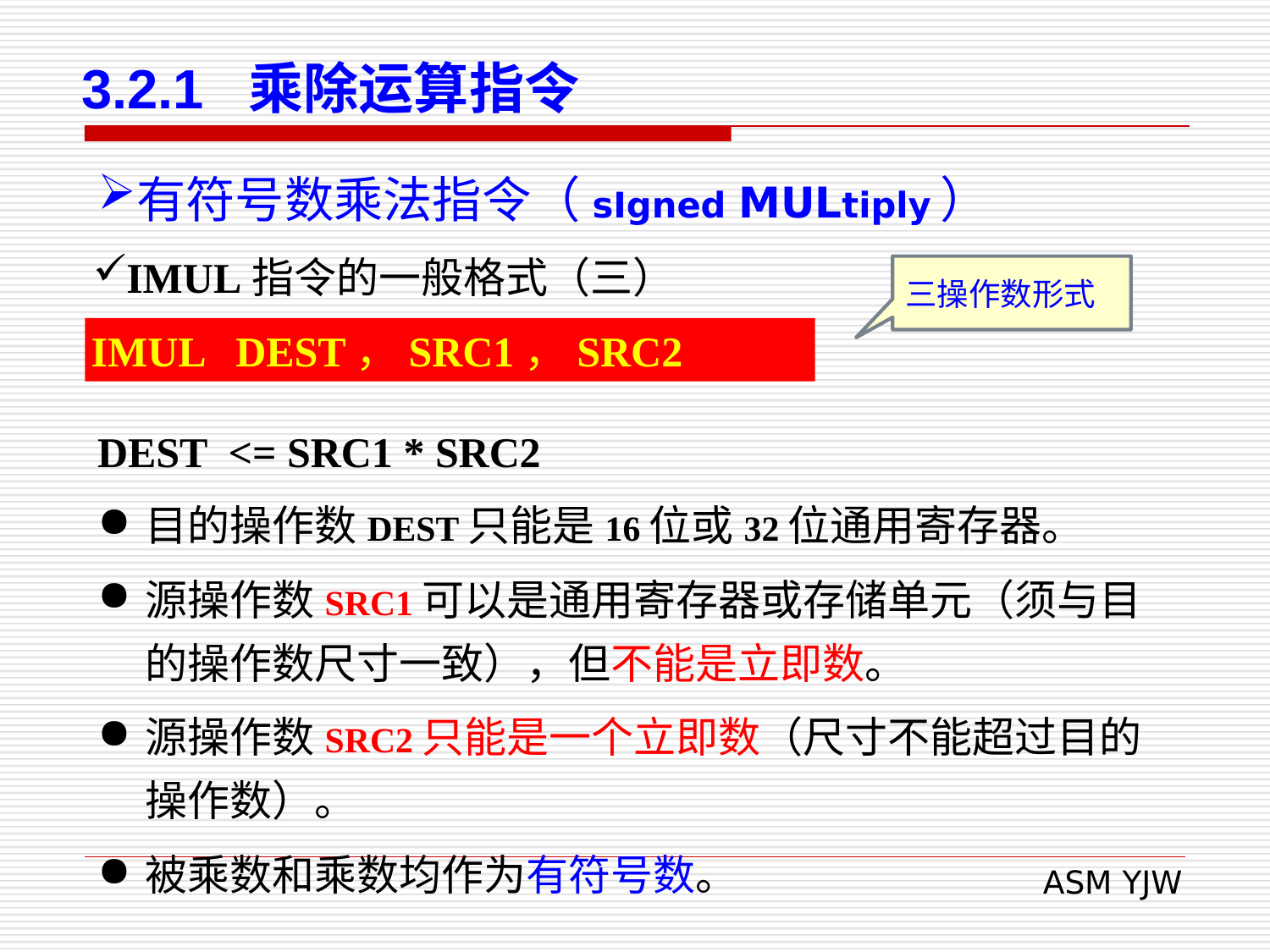

# 3.2.1  乘除运算指令
有符号数乘法指令（sIgned MULtiply）
IMUL指令的一般格式（三）

三操作数形式
IMUL   DEST，SRC1，SRC2
DEST  <= SRC1 * SRC2
目的操作数DEST只能是16位或32位通用寄存器。
源操作数SRC1可以是通用寄存器或存储单元（须与目的操作数尺寸一致），但不能是立即数。
源操作数SRC2只能是一个立即数（尺寸不能超过目的操作数）。
被乘数和乘数均作为有符号数。